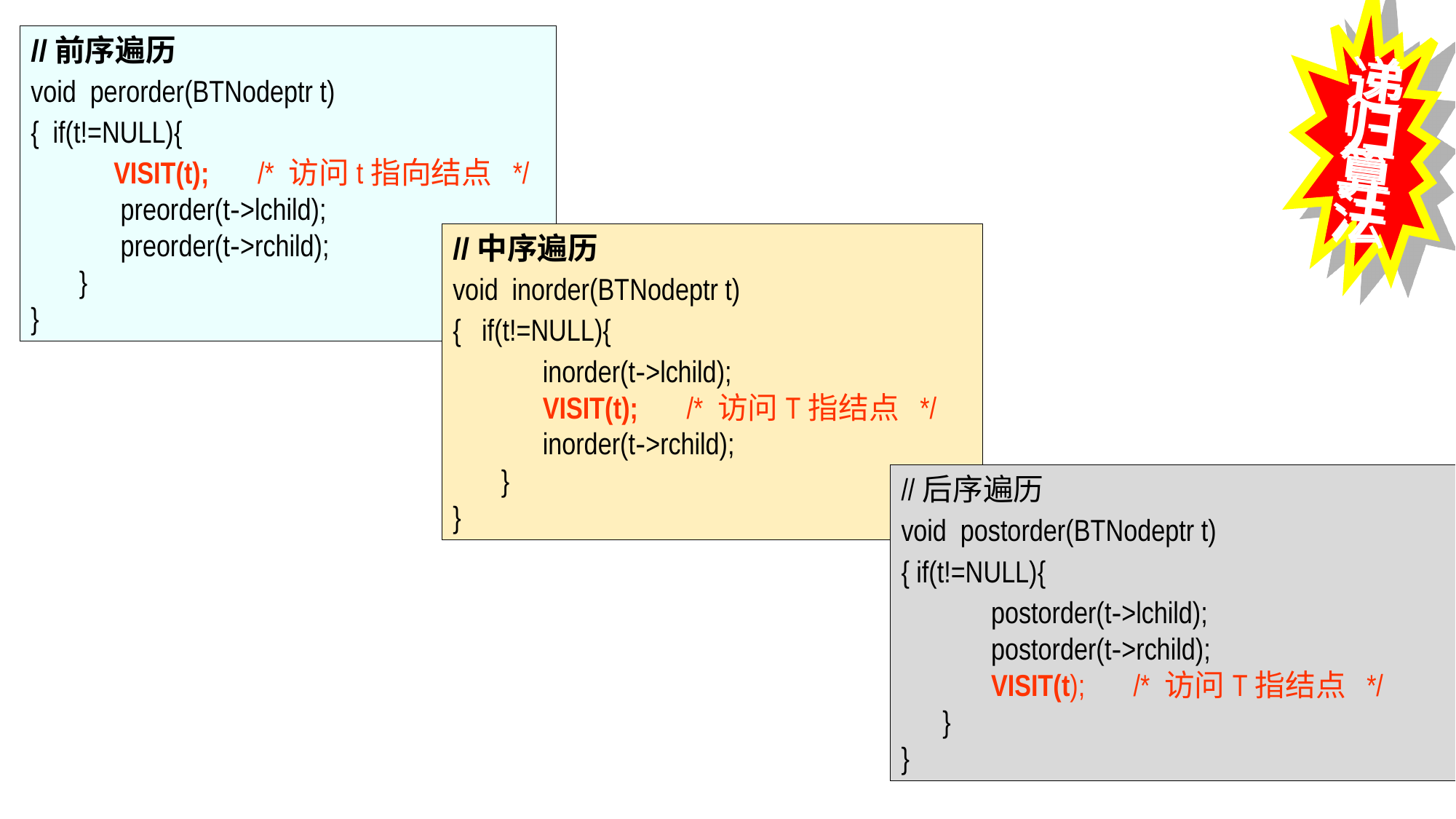

递
归
算
法
//前序遍历
void  perorder(BTNodeptr t)
{  if(t!=NULL){
            VISIT(t);       /* 访问t指向结点  */
             preorder(t->lchild);
             preorder(t->rchild);
       }
}
//中序遍历
void  inorder(BTNodeptr t)
{   if(t!=NULL){
             inorder(t->lchild);
             VISIT(t);       /* 访问T指结点  */
             inorder(t->rchild);
       }
}
//后序遍历
void  postorder(BTNodeptr t)
{ if(t!=NULL){
             postorder(t->lchild);
             postorder(t->rchild);
             VISIT(t);       /* 访问T指结点  */
      }
}